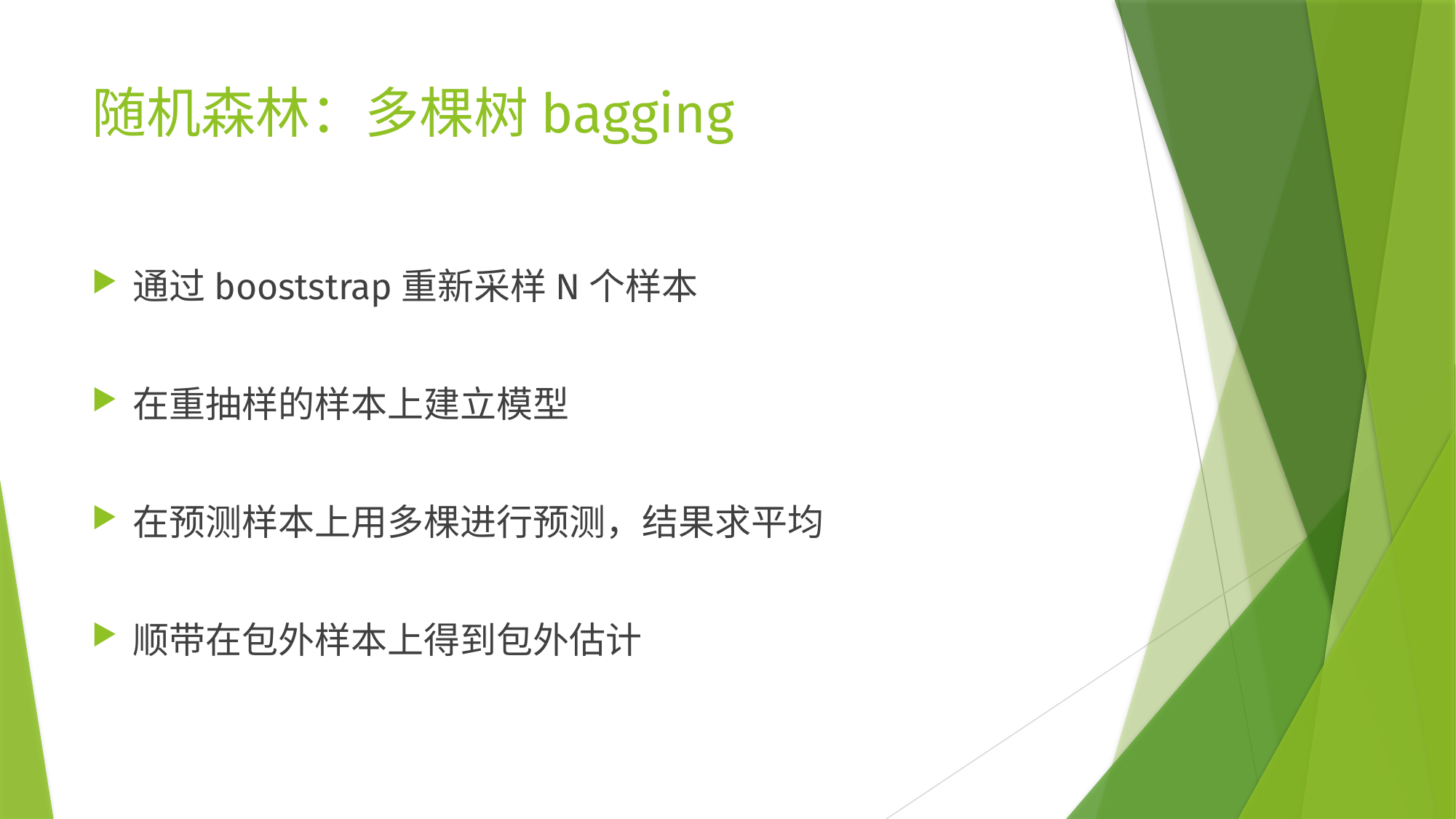

# 随机森林：多棵树bagging
通过booststrap重新采样N个样本

在重抽样的样本上建立模型

在预测样本上用多棵进行预测，结果求平均

顺带在包外样本上得到包外估计